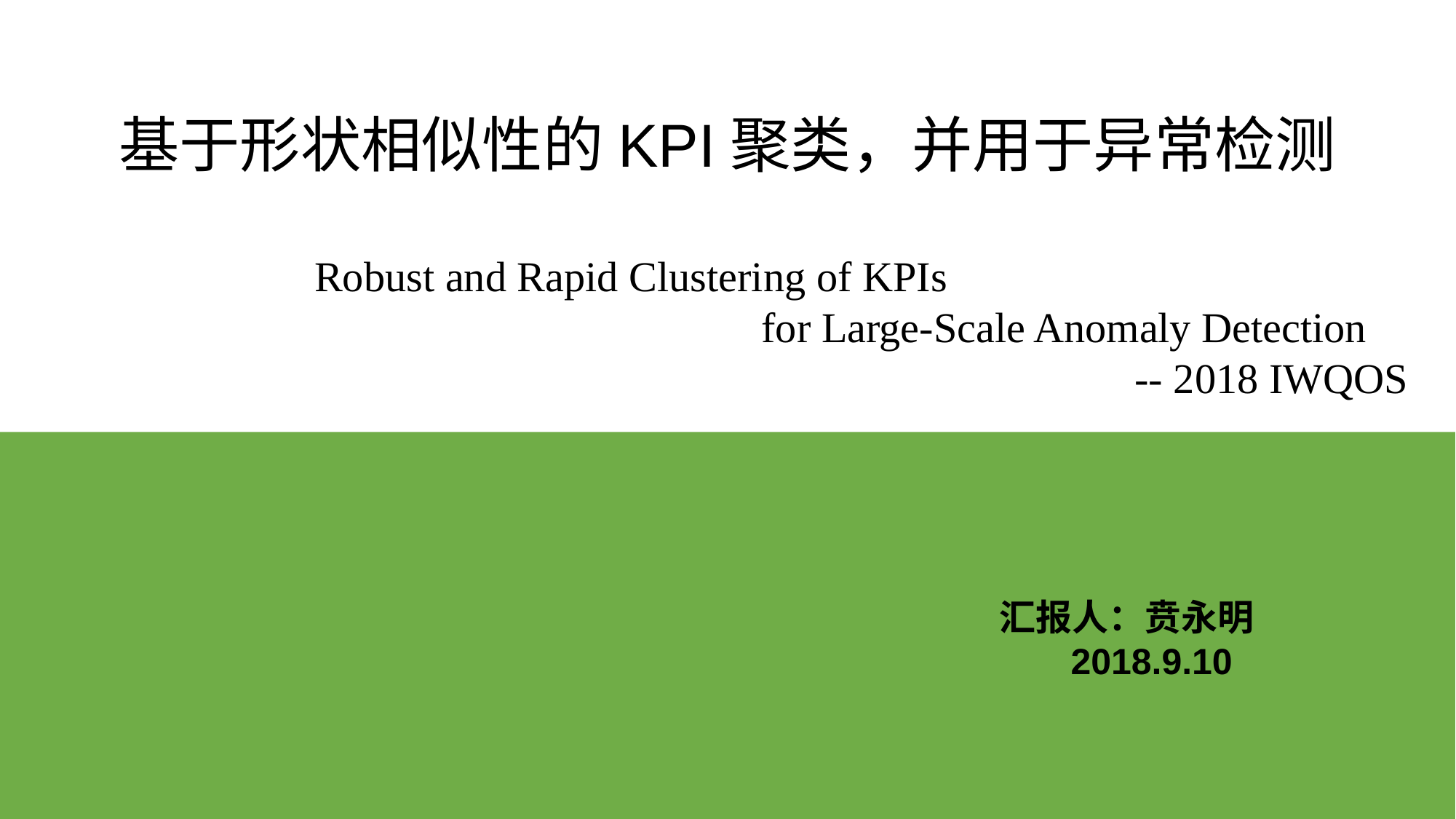

基于形状相似性的KPI聚类，并用于异常检测
	     Robust and Rapid Clustering of KPIs
					      for Large-Scale Anomaly Detection
									-- 2018 IWQOS

汇报人：贲永明
       2018.9.10